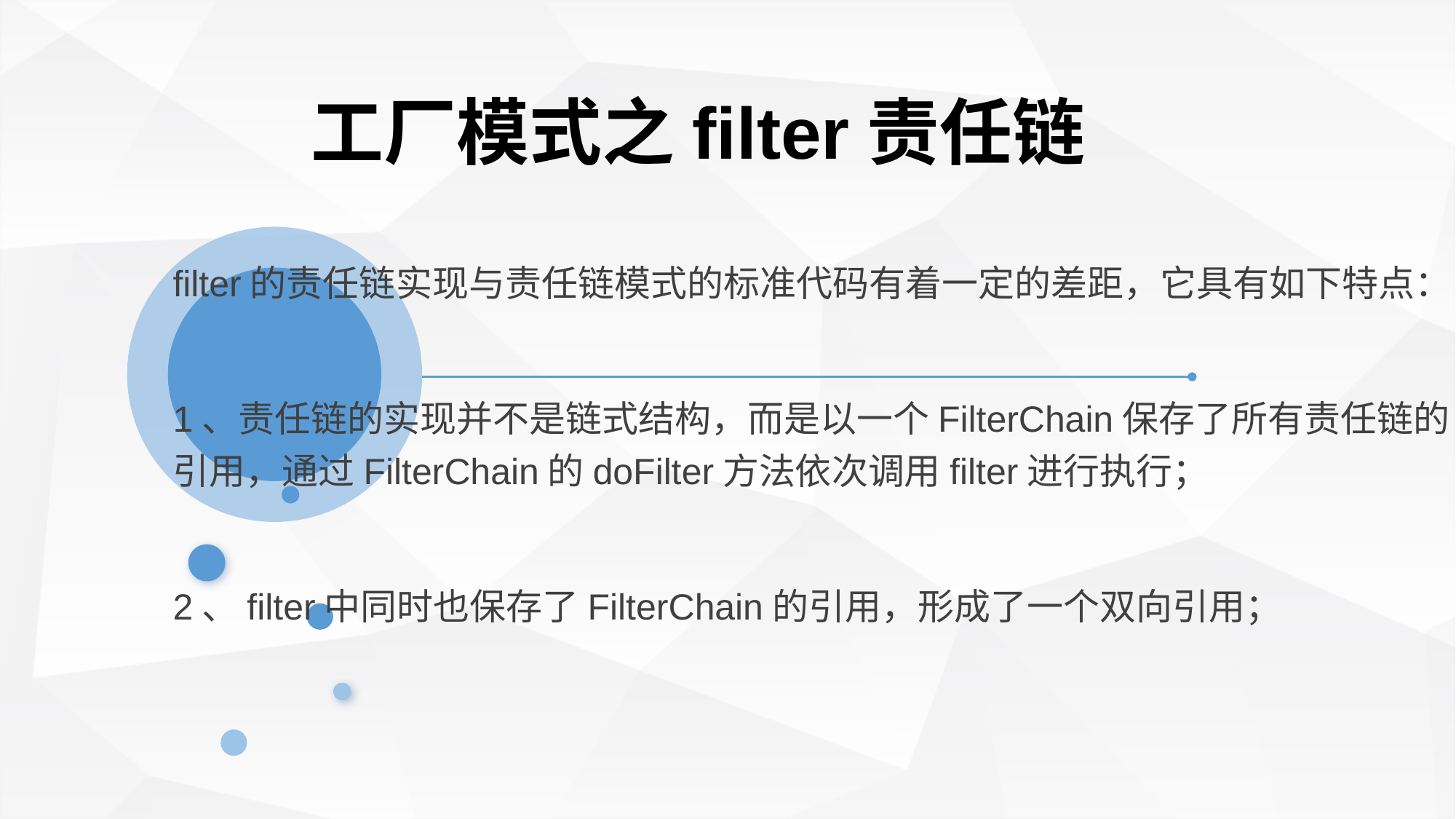

# 工厂模式之filter责任链

filter的责任链实现与责任链模式的标准代码有着一定的差距，它具有如下特点：

1、责任链的实现并不是链式结构，而是以一个FilterChain保存了所有责任链的引用，通过FilterChain的doFilter方法依次调用filter进行执行；

2、filter中同时也保存了FilterChain的引用，形成了一个双向引用；